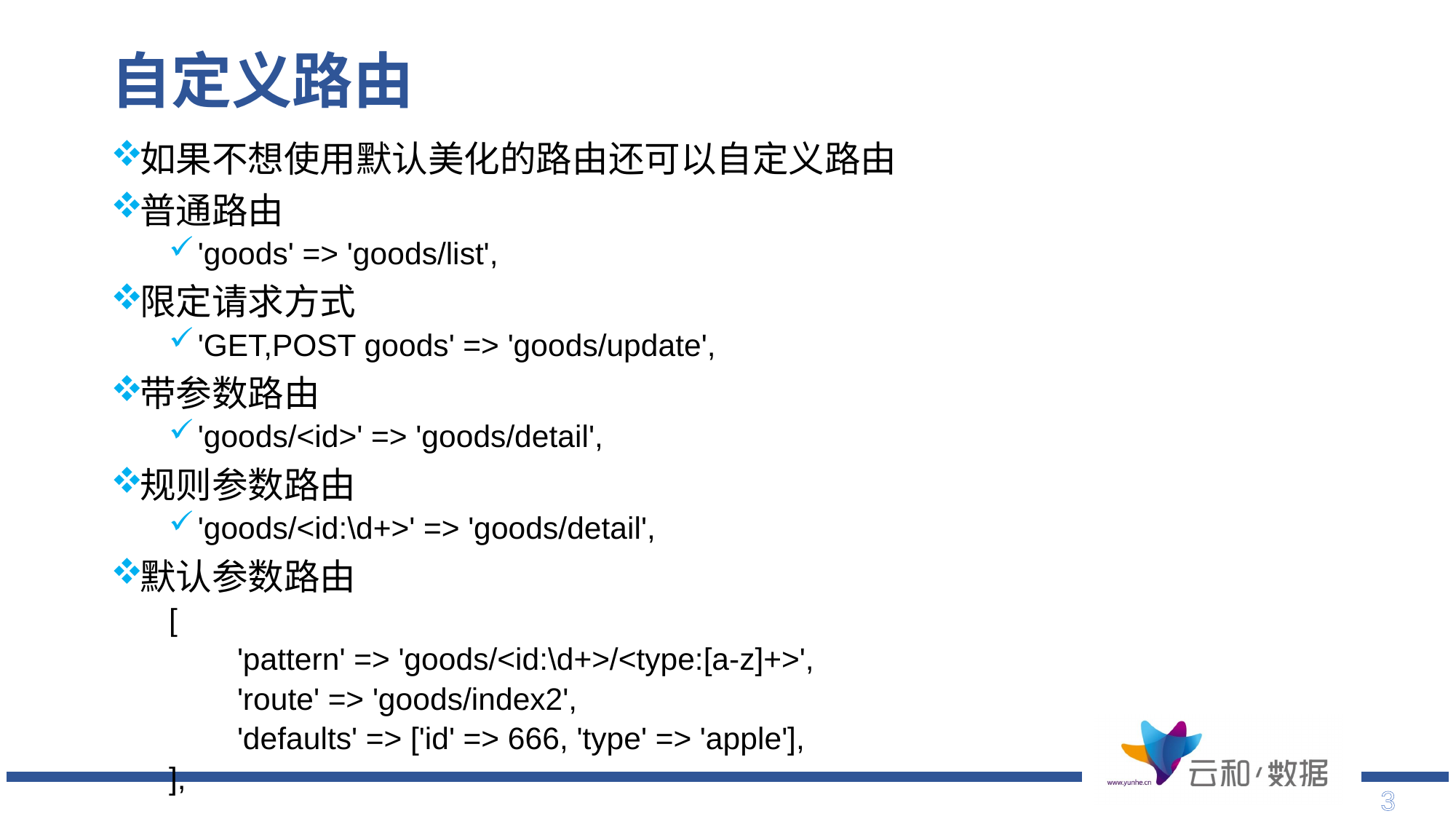

# 自定义路由
如果不想使用默认美化的路由还可以自定义路由
普通路由
'goods' => 'goods/list',
限定请求方式
'GET,POST goods' => 'goods/update',
带参数路由
'goods/<id>' => 'goods/detail',
规则参数路由
'goods/<id:\d+>' => 'goods/detail',
默认参数路由
[
        'pattern' => 'goods/<id:\d+>/<type:[a-z]+>',
        'route' => 'goods/index2',
        'defaults' => ['id' => 666, 'type' => 'apple'],
],